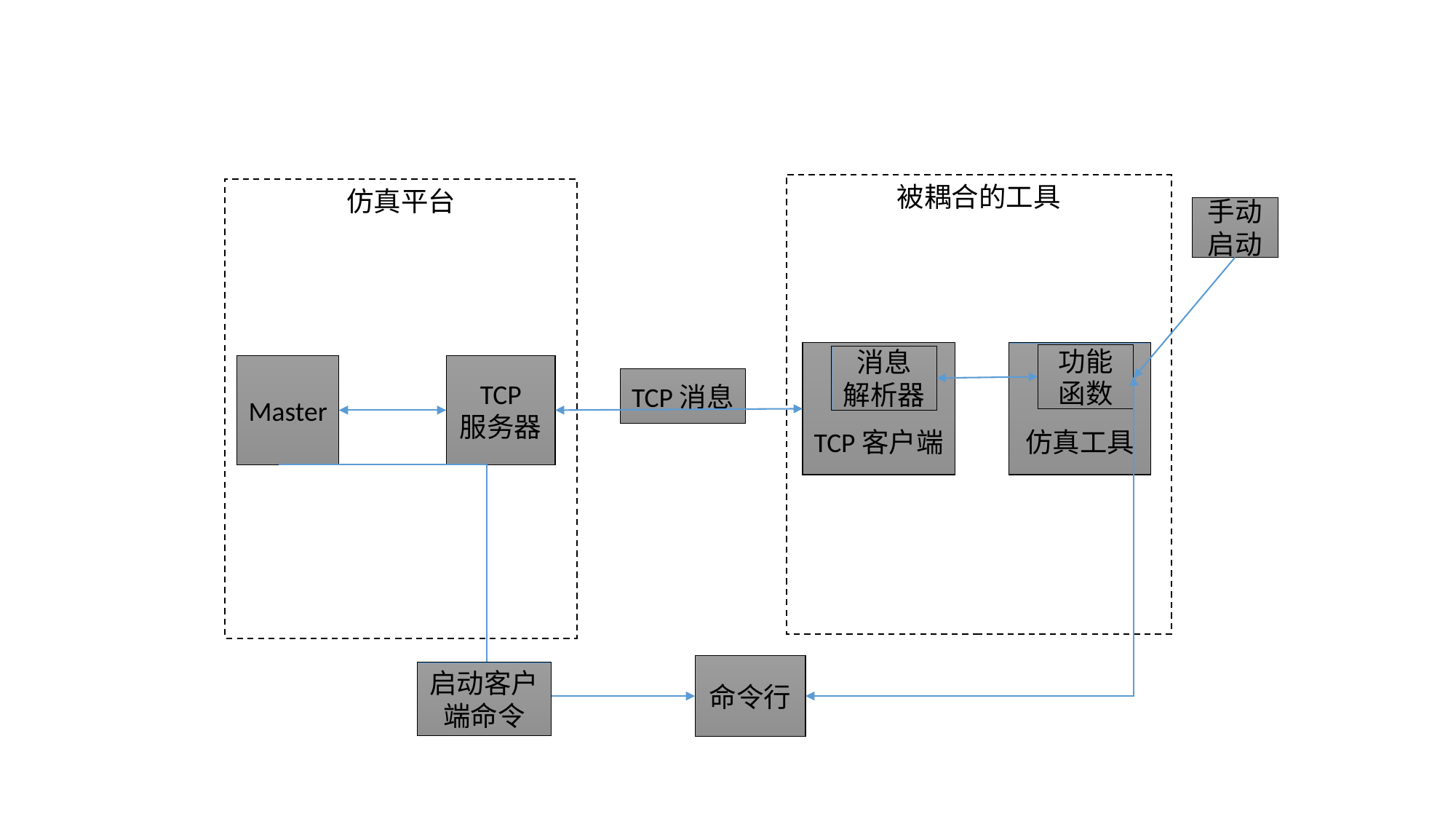

被耦合的工具
仿真平台
手动
启动

TCP客户端

仿真工具
功能函数
消息
解析器
Master
TCP
服务器
TCP消息
命令行
启动客户端命令